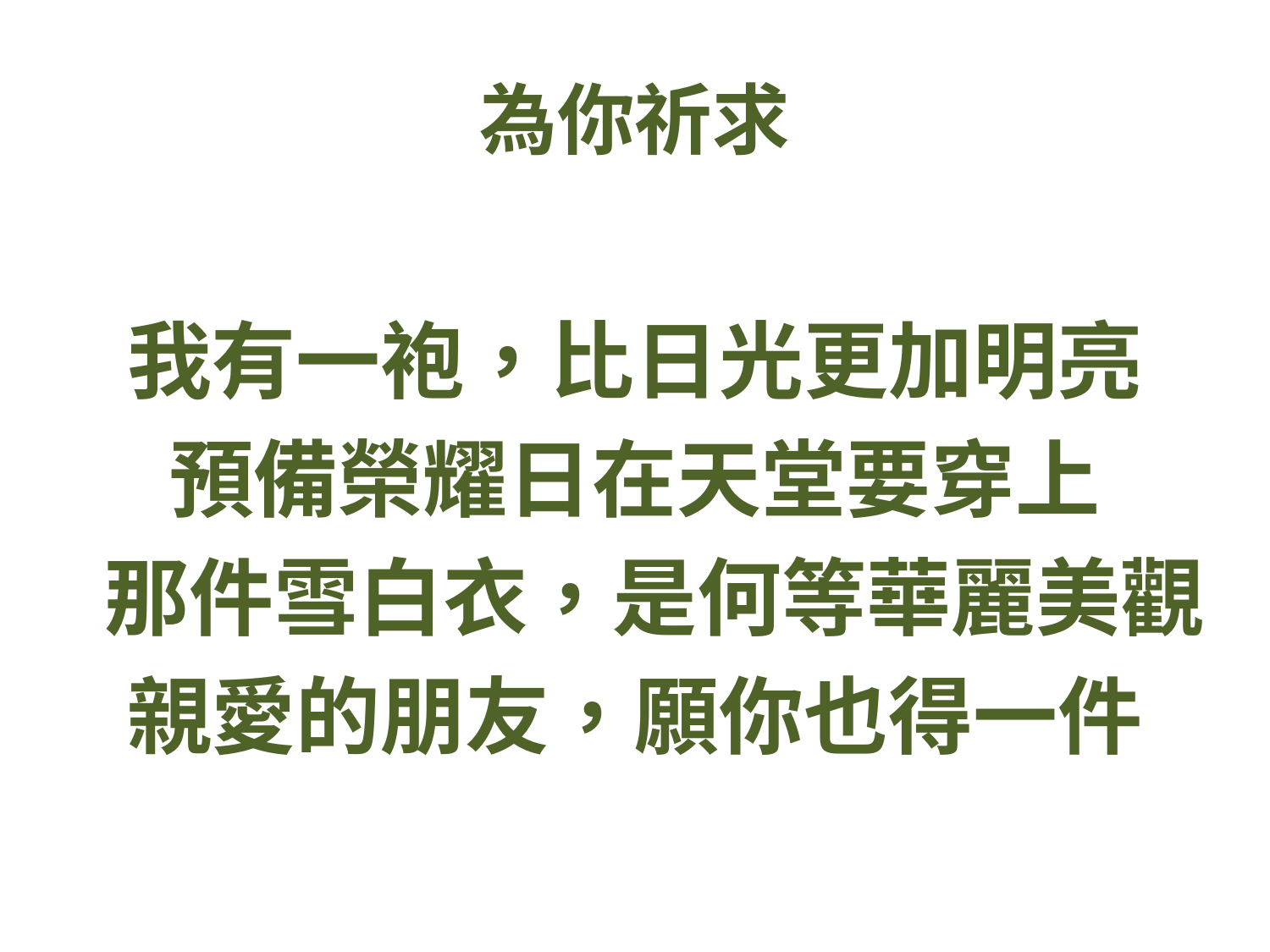

# 為你祈求
我有一袍，比日光更加明亮
預備榮耀日在天堂要穿上
 那件雪白衣，是何等華麗美觀
親愛的朋友，願你也得一件